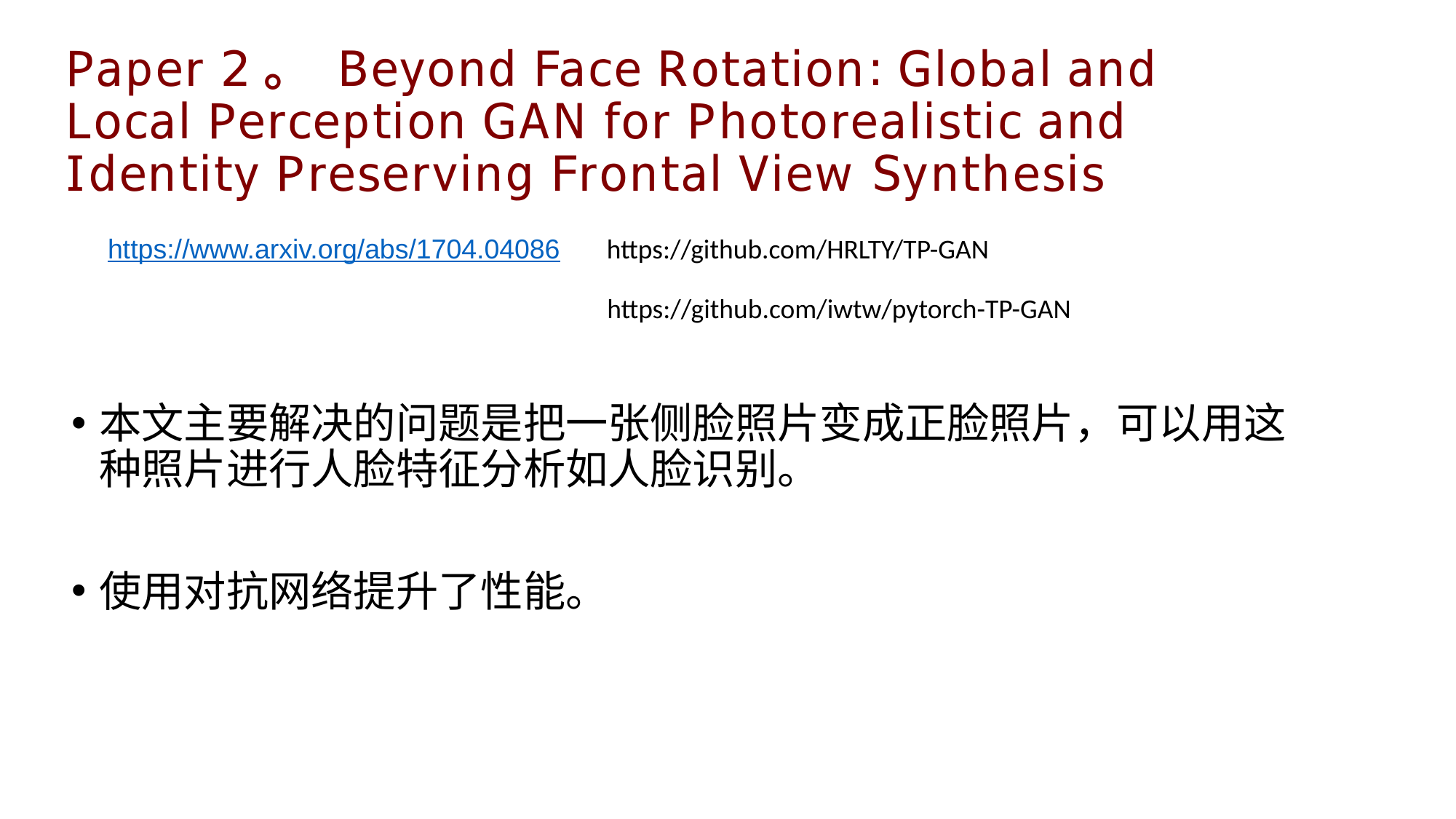

# Paper 2。 Beyond Face Rotation: Global and Local Perception GAN for Photorealistic and Identity Preserving Frontal View Synthesis
https://www.arxiv.org/abs/1704.04086
https://github.com/HRLTY/TP-GAN
https://github.com/iwtw/pytorch-TP-GAN
本文主要解决的问题是把一张侧脸照片变成正脸照片，可以用这种照片进行人脸特征分析如人脸识别。

使用对抗网络提升了性能。